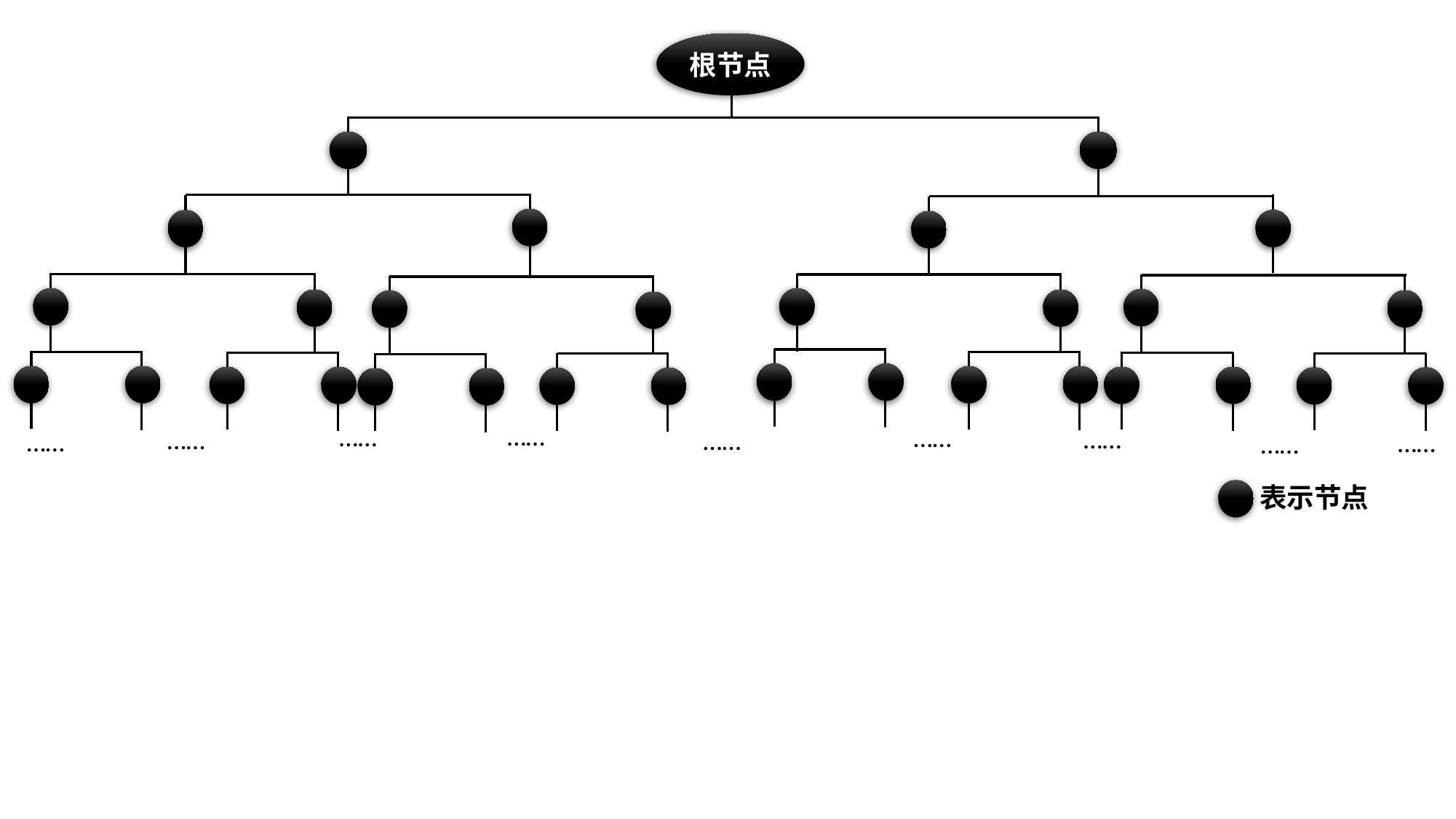

根节点

……
……
……
……
……
……
……
……
……
表示节点